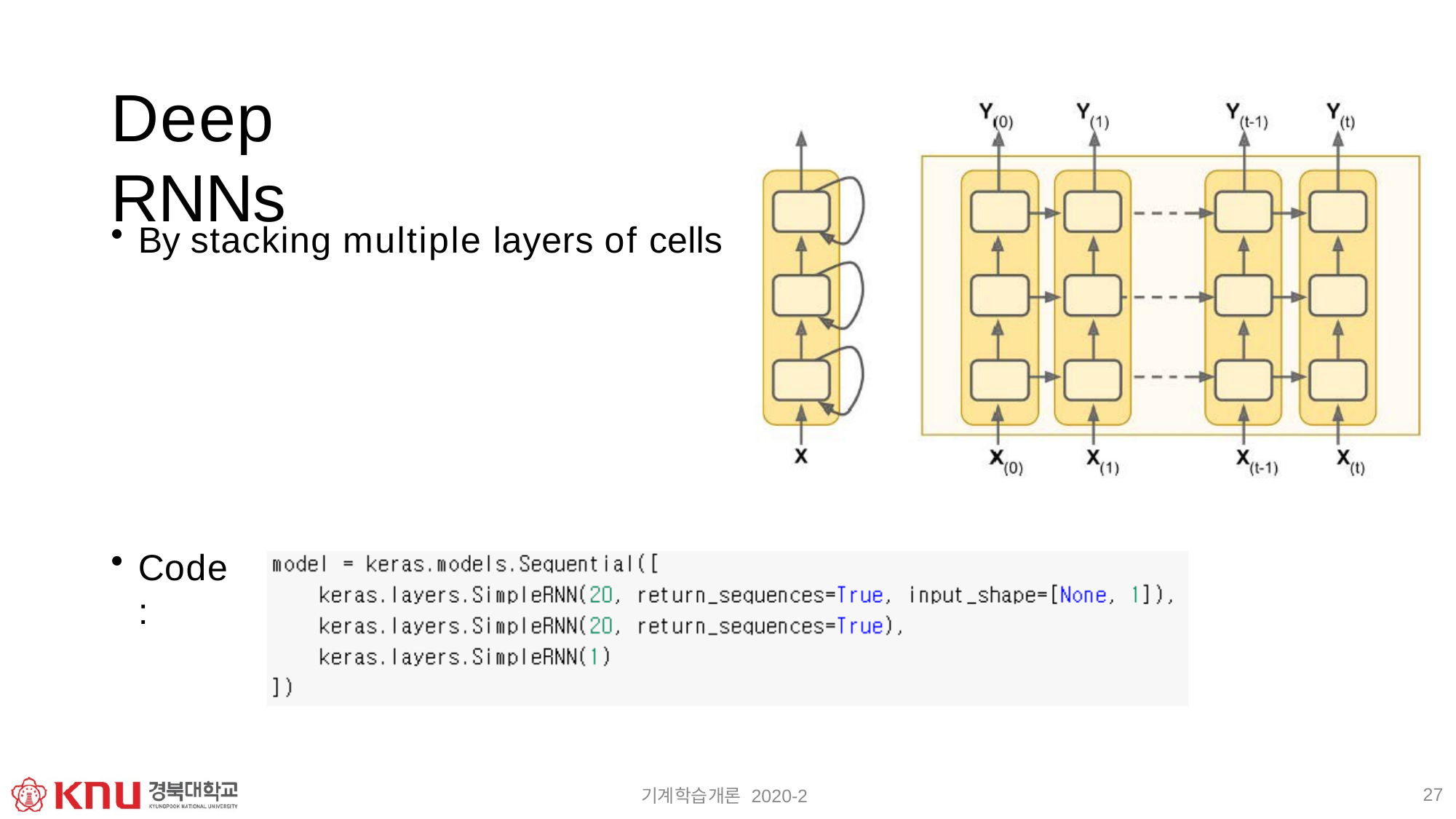

# Deep RNNs

By stacking multiple layers of cells
Code:

27
기계학습개론 2020-2